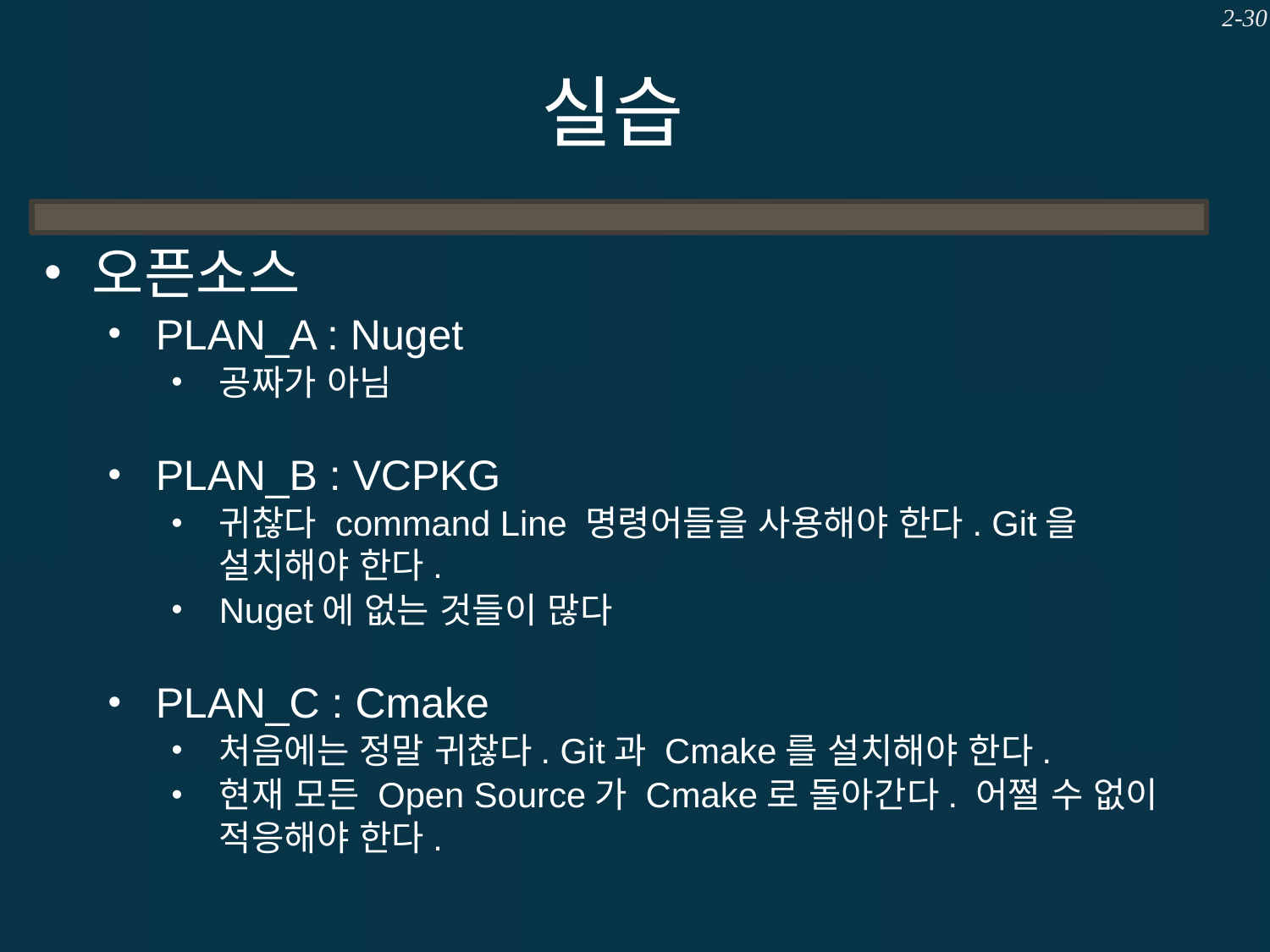

2-30
# 실습

오픈소스
PLAN_A : Nuget
공짜가 아님

PLAN_B : VCPKG
귀찮다 command Line 명령어들을 사용해야 한다. Git을 설치해야 한다.
Nuget에 없는 것들이 많다

PLAN_C : Cmake
처음에는 정말 귀찮다. Git과 Cmake를 설치해야 한다.
현재 모든 Open Source가 Cmake로 돌아간다. 어쩔 수 없이 적응해야 한다.